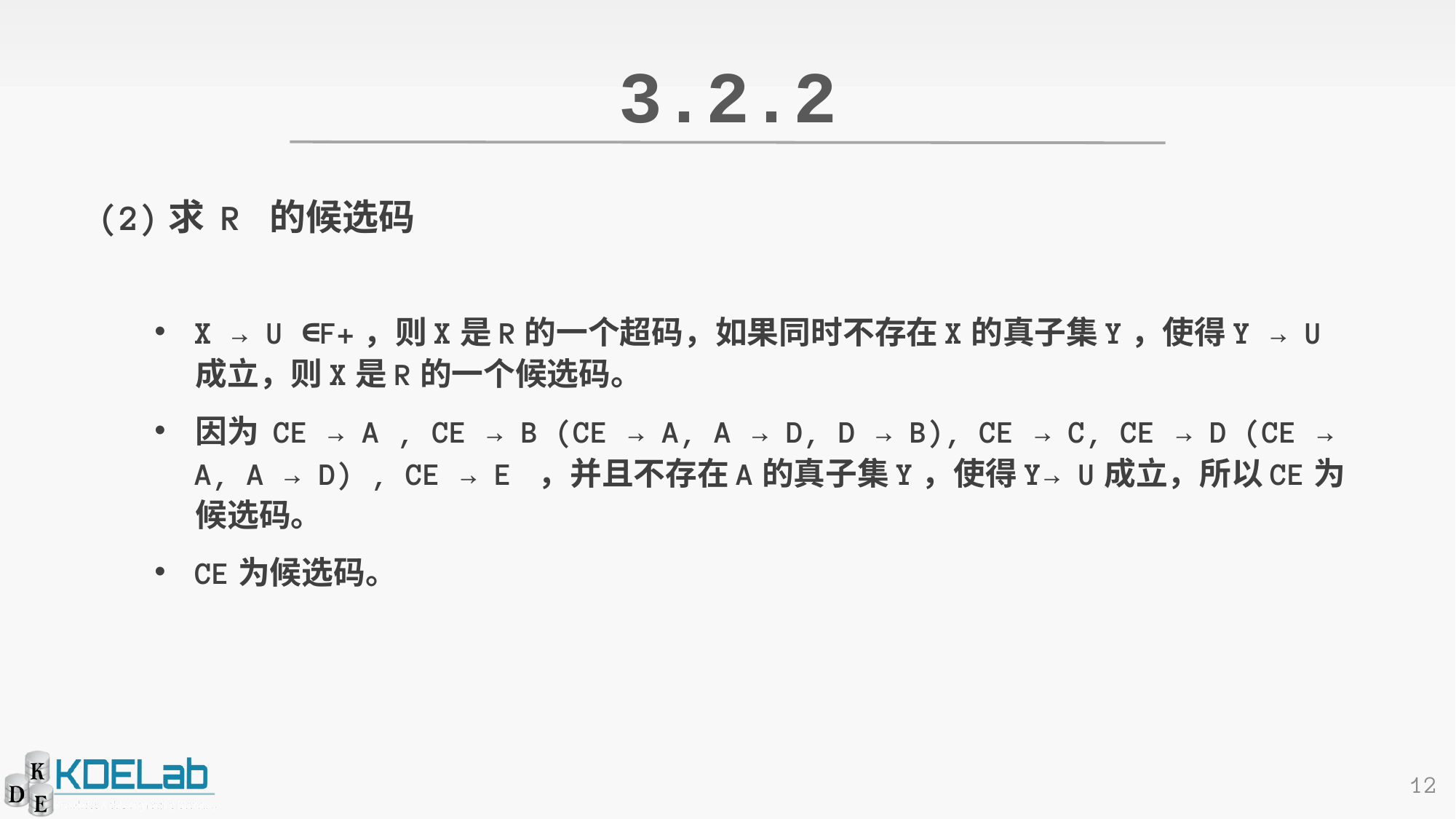

# 3.2.2
(2)求 R 的候选码

X → U ∈F+，则X是R的一个超码，如果同时不存在X的真子集Y，使得Y → U成立，则X是R的一个候选码。
因为 CE → A , CE → B (CE → A, A → D, D → B), CE → C, CE → D (CE → A, A → D) , CE → E ，并且不存在A的真子集Y，使得Y→ U成立，所以CE为候选码。
CE为候选码。

12